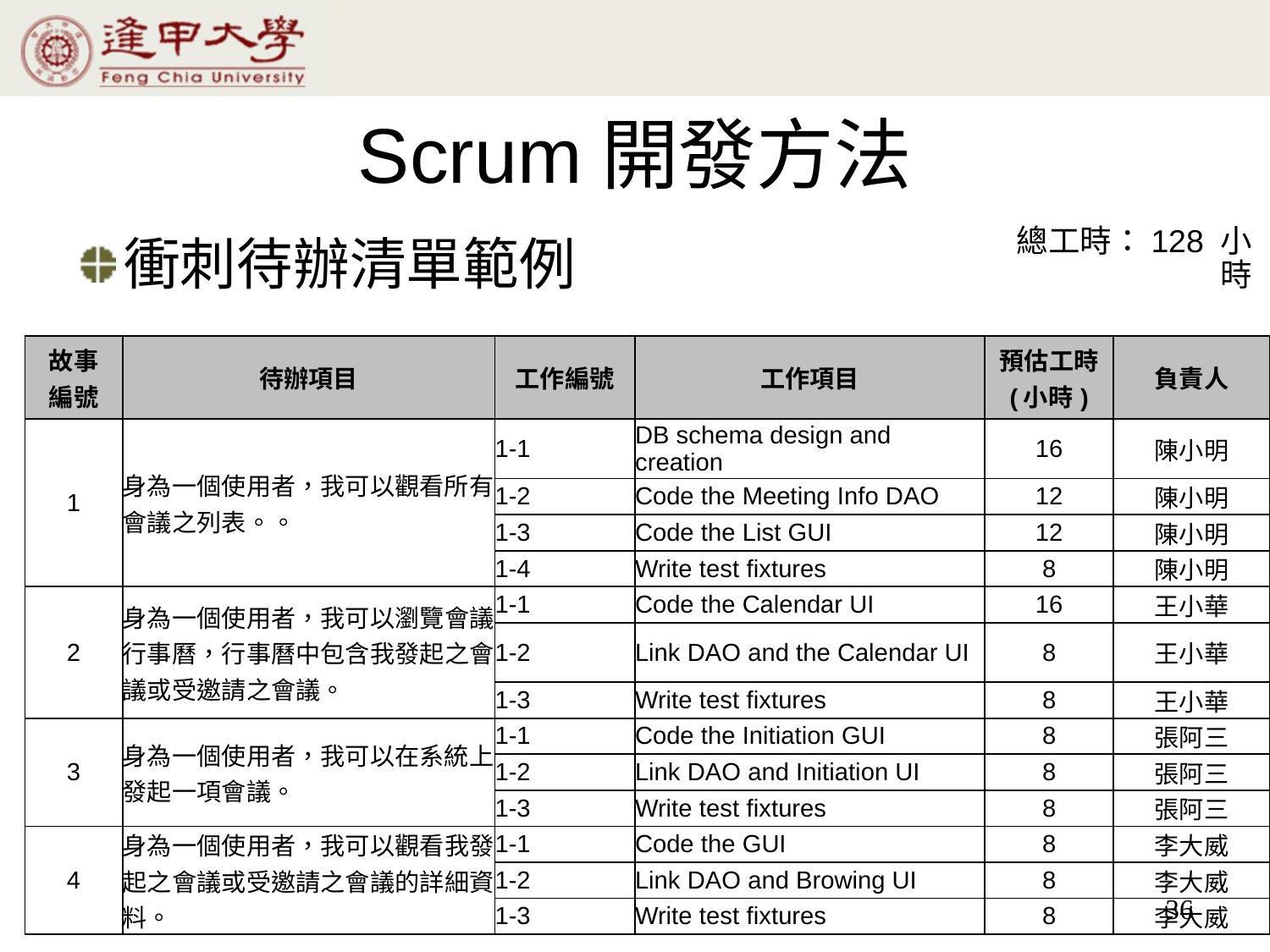

# Scrum開發方法
總工時：128 小時
衝刺待辦清單範例
| 故事 編號 | 待辦項目 | 工作編號 | 工作項目 | 預估工時 (小時) | 負責人 |
| --- | --- | --- | --- | --- | --- |
| 1 | 身為一個使用者，我可以觀看所有會議之列表。。 | 1-1 | DB schema design and creation | 16 | 陳小明 |
|  |  | 1-2 | Code the Meeting Info DAO | 12 | 陳小明 |
|  |  | 1-3 | Code the List GUI | 12 | 陳小明 |
|  |  | 1-4 | Write test fixtures | 8 | 陳小明 |
| 2 | 身為一個使用者，我可以瀏覽會議行事曆，行事曆中包含我發起之會議或受邀請之會議。 | 1-1 | Code the Calendar UI | 16 | 王小華 |
|  |  | 1-2 | Link DAO and the Calendar UI | 8 | 王小華 |
|  |  | 1-3 | Write test fixtures | 8 | 王小華 |
| 3 | 身為一個使用者，我可以在系統上發起一項會議。 | 1-1 | Code the Initiation GUI | 8 | 張阿三 |
|  |  | 1-2 | Link DAO and Initiation UI | 8 | 張阿三 |
|  |  | 1-3 | Write test fixtures | 8 | 張阿三 |
| 4 | 身為一個使用者，我可以觀看我發起之會議或受邀請之會議的詳細資料。 | 1-1 | Code the GUI | 8 | 李大威 |
|  |  | 1-2 | Link DAO and Browing UI | 8 | 李大威 |
|  |  | 1-3 | Write test fixtures | 8 | 李大威 |
36